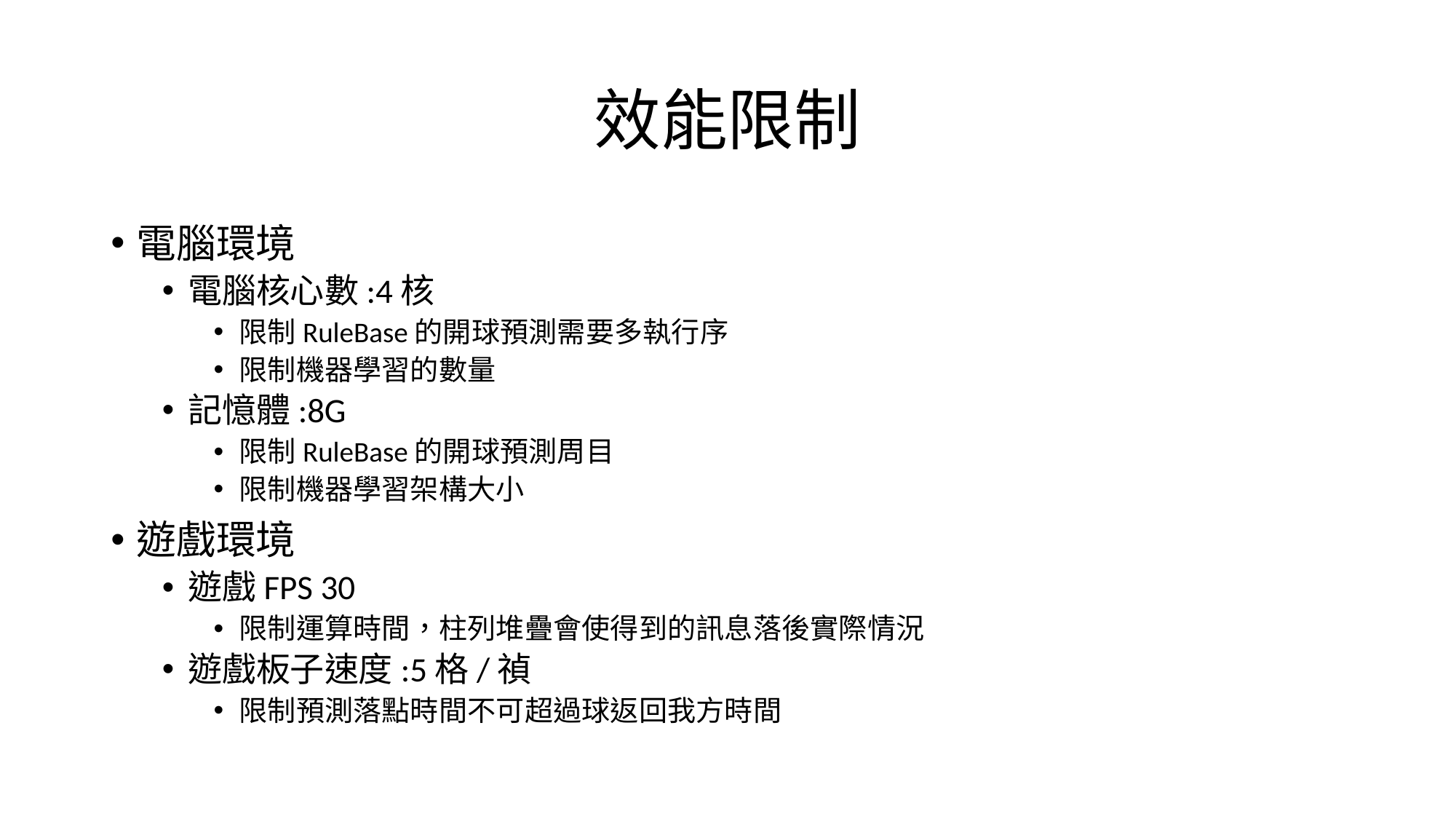

# 效能限制
電腦環境
電腦核心數:4核
限制RuleBase的開球預測需要多執行序
限制機器學習的數量
記憶體:8G
限制RuleBase的開球預測周目
限制機器學習架構大小
遊戲環境
遊戲FPS 30
限制運算時間，柱列堆疊會使得到的訊息落後實際情況
遊戲板子速度:5格/禎
限制預測落點時間不可超過球返回我方時間